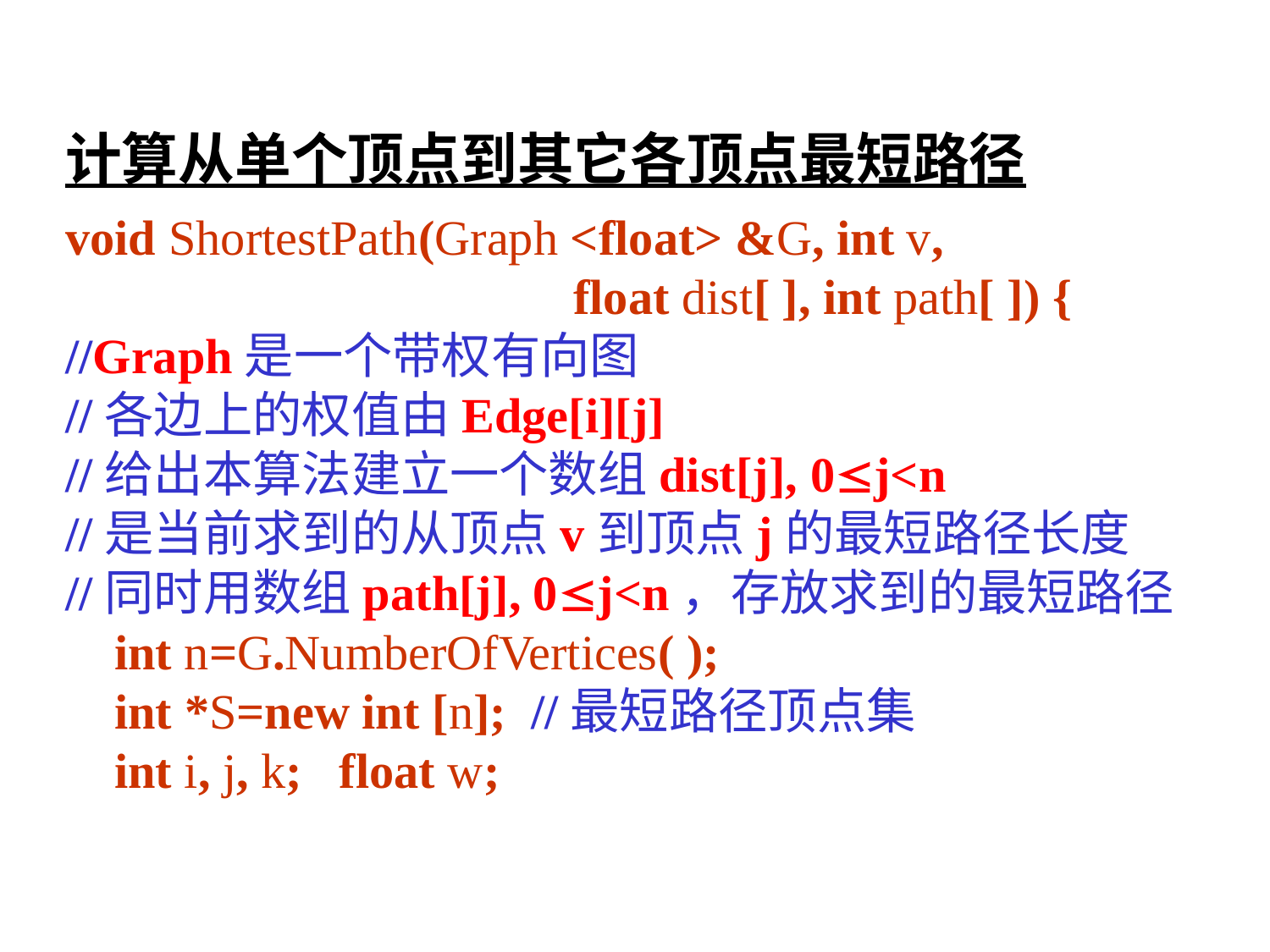

计算从单个顶点到其它各顶点最短路径
void ShortestPath(Graph <float> &G, int v,
                                	float dist[ ], int path[ ]) {
//Graph是一个带权有向图
//各边上的权值由Edge[i][j]
//给出本算法建立一个数组dist[j], 0≤j<n
//是当前求到的从顶点v到顶点j的最短路径长度
//同时用数组path[j], 0≤j<n，存放求到的最短路径
    int n=G.NumberOfVertices( );
    int *S=new int [n];  //最短路径顶点集
    int i, j, k;   float w;
139